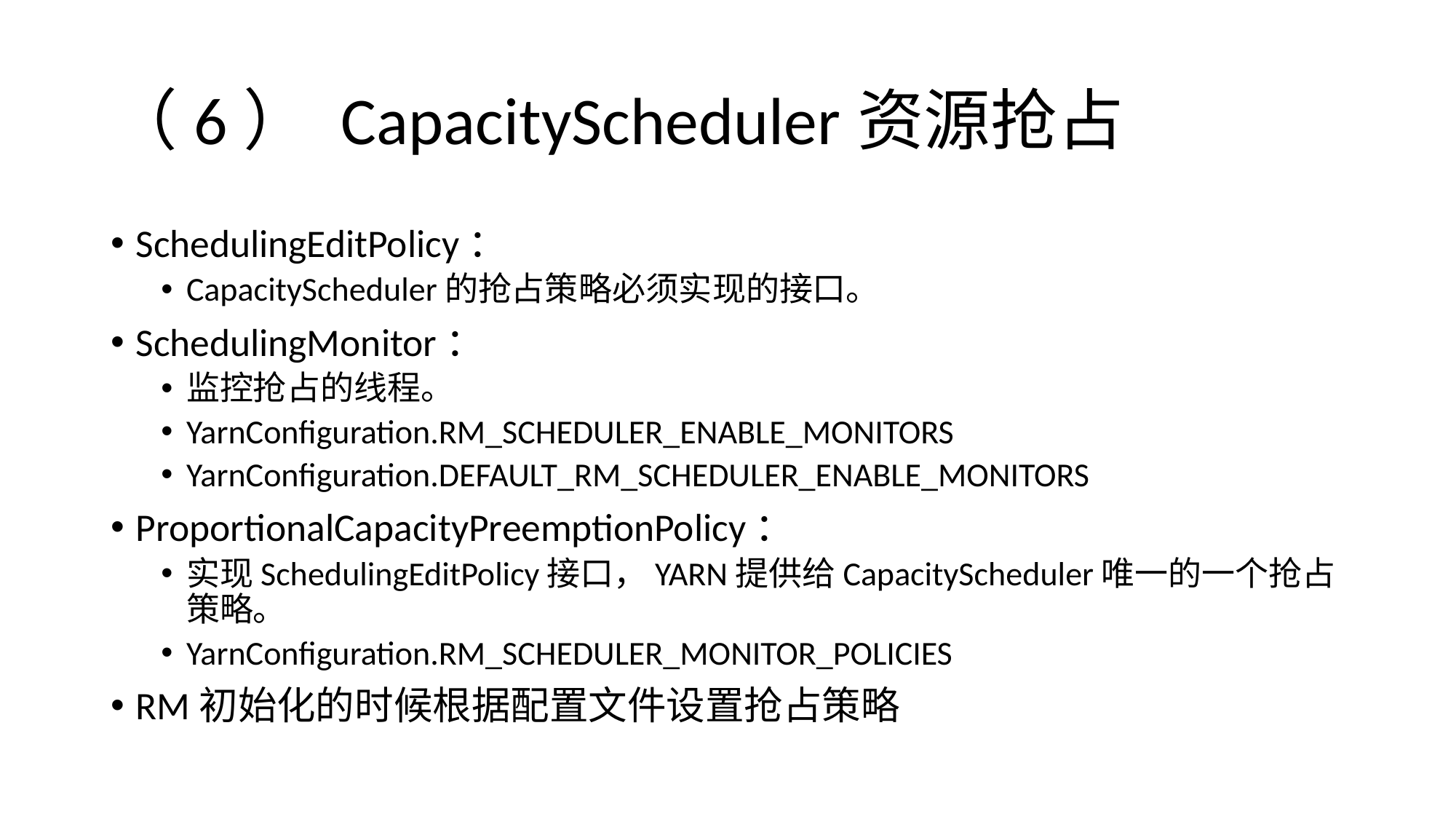

# （6） CapacityScheduler资源抢占
SchedulingEditPolicy：
CapacityScheduler的抢占策略必须实现的接口。
SchedulingMonitor：
监控抢占的线程。
YarnConfiguration.RM_SCHEDULER_ENABLE_MONITORS
YarnConfiguration.DEFAULT_RM_SCHEDULER_ENABLE_MONITORS
ProportionalCapacityPreemptionPolicy：
实现SchedulingEditPolicy接口，YARN提供给CapacityScheduler唯一的一个抢占策略。
YarnConfiguration.RM_SCHEDULER_MONITOR_POLICIES
RM初始化的时候根据配置文件设置抢占策略